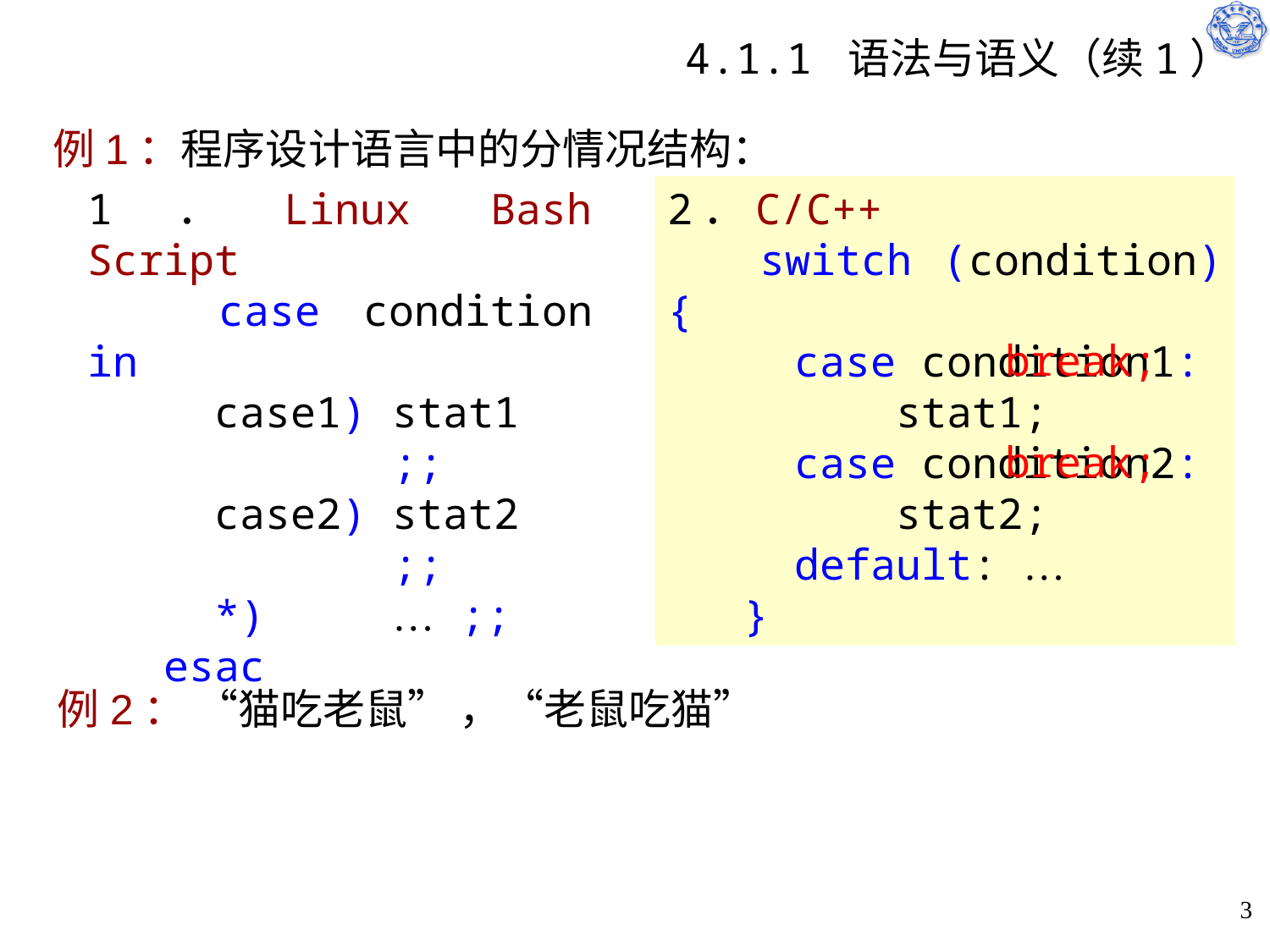

# 4.1.1 语法与语义（续1）
例1：程序设计语言中的分情况结构：
1．Linux Bash Script
   case condition in
     case1) stat1
            ;;
     case2) stat2
            ;;
     *)     … ;;
   esac
2．C/C++
   switch (condition) {
     case condition1:
         stat1;
     case condition2:
         stat2;
     default: …
   }
break;

break;
例2： “猫吃老鼠” ，“老鼠吃猫”
3